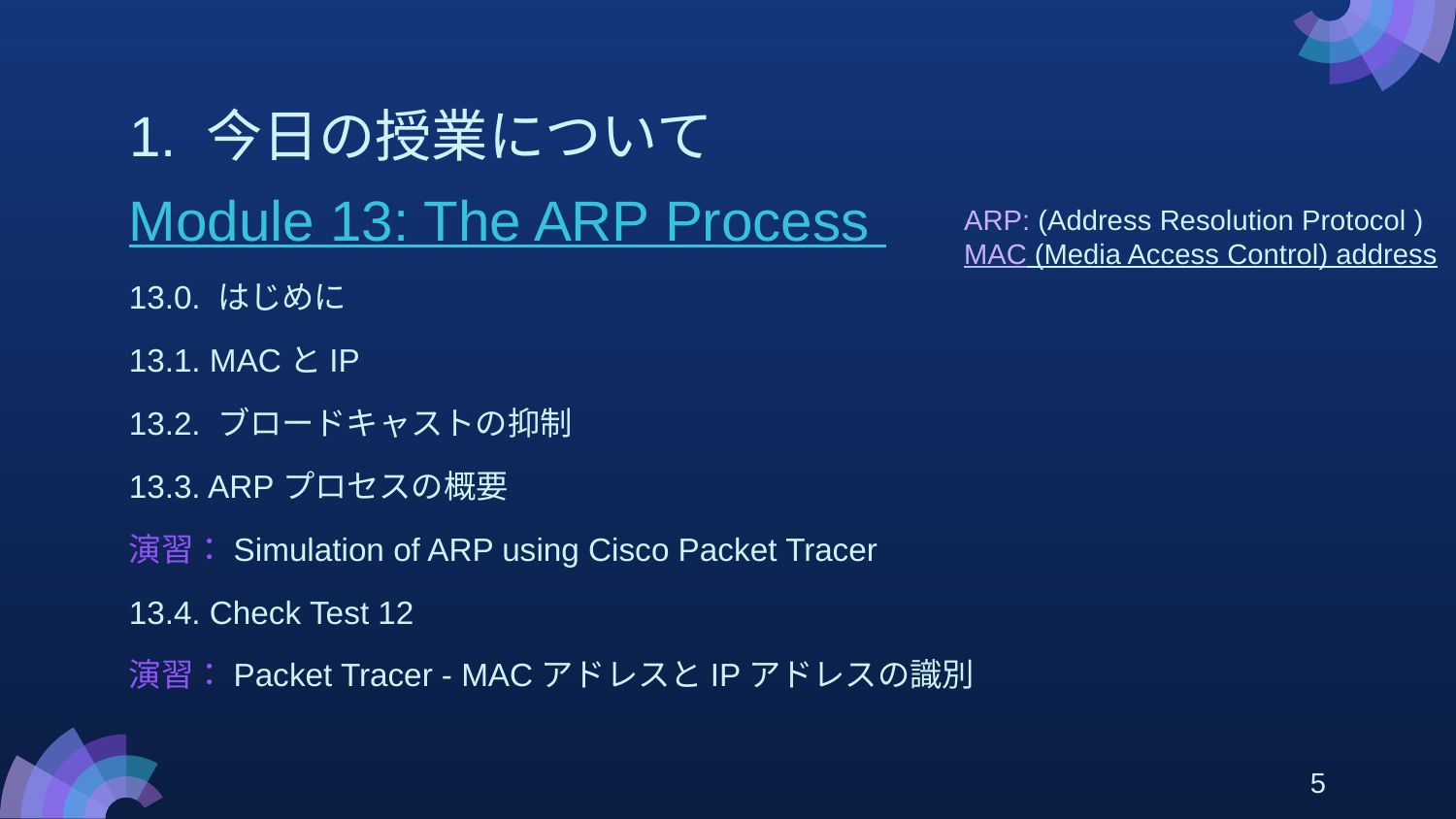

# 1. 今日の授業について
Module 13: The ARP Process
13.0. はじめに
13.1. MACとIP
13.2. ブロードキャストの抑制
13.3. ARPプロセスの概要
演習：Simulation of ARP using Cisco Packet Tracer
13.4. Check Test 12
演習：Packet Tracer - MACアドレスとIPアドレスの識別
ARP: (Address Resolution Protocol )
MAC (Media Access Control) address
5